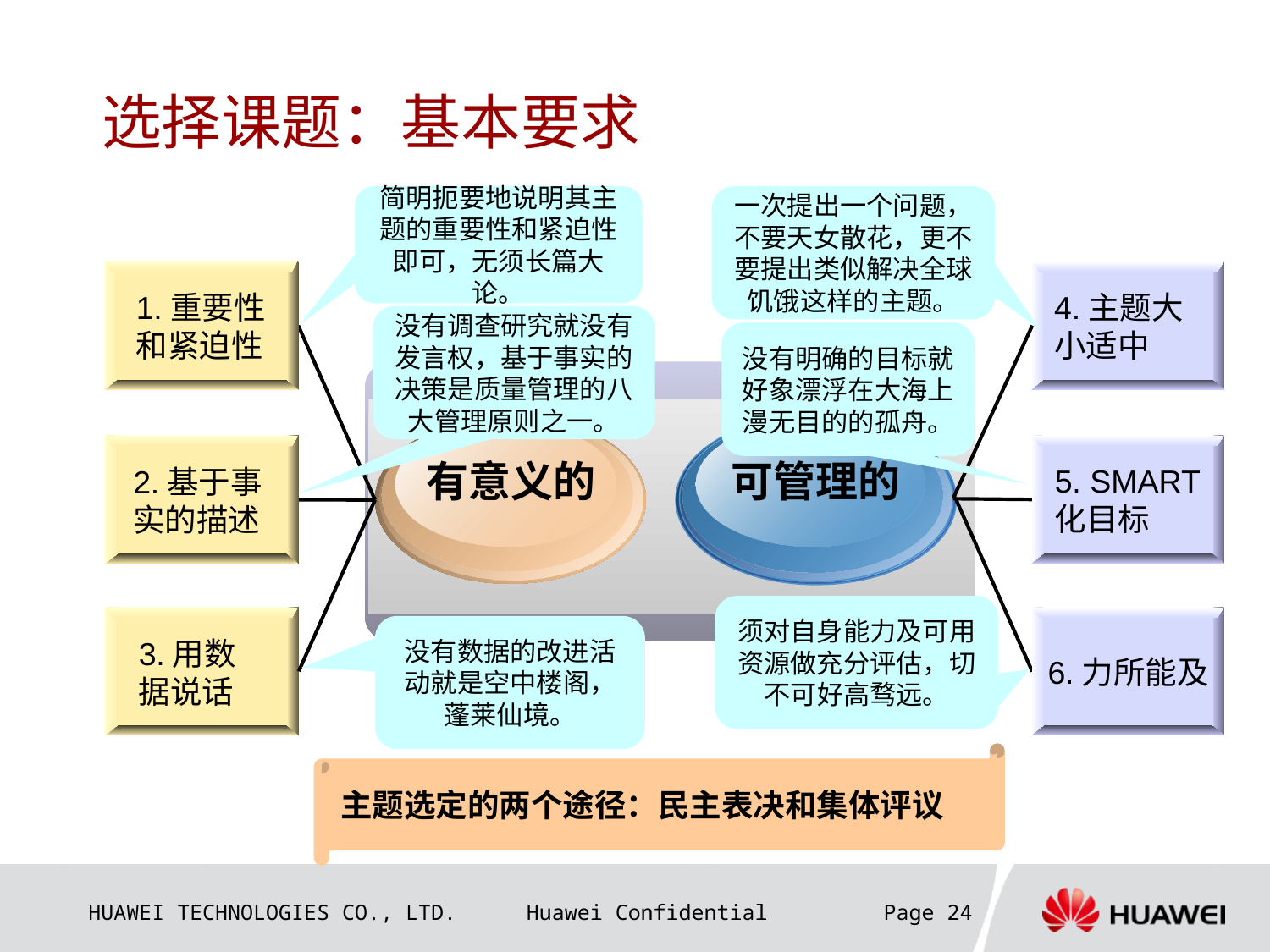

# 选择课题：基本要求
简明扼要地说明其主题的重要性和紧迫性即可，无须长篇大论。
一次提出一个问题，不要天女散花，更不要提出类似解决全球饥饿这样的主题。

1.重要性和紧迫性

4.主题大小适中
没有调查研究就没有发言权，基于事实的决策是质量管理的八大管理原则之一。
没有明确的目标就好象漂浮在大海上漫无目的的孤舟。

可管理的

有意义的

5. SMART化目标

2.基于事实的描述
须对自身能力及可用资源做充分评估，切不可好高骛远。

3.用数据说话

6.力所能及
没有数据的改进活动就是空中楼阁，蓬莱仙境。
主题选定的两个途径：民主表决和集体评议
Page 24